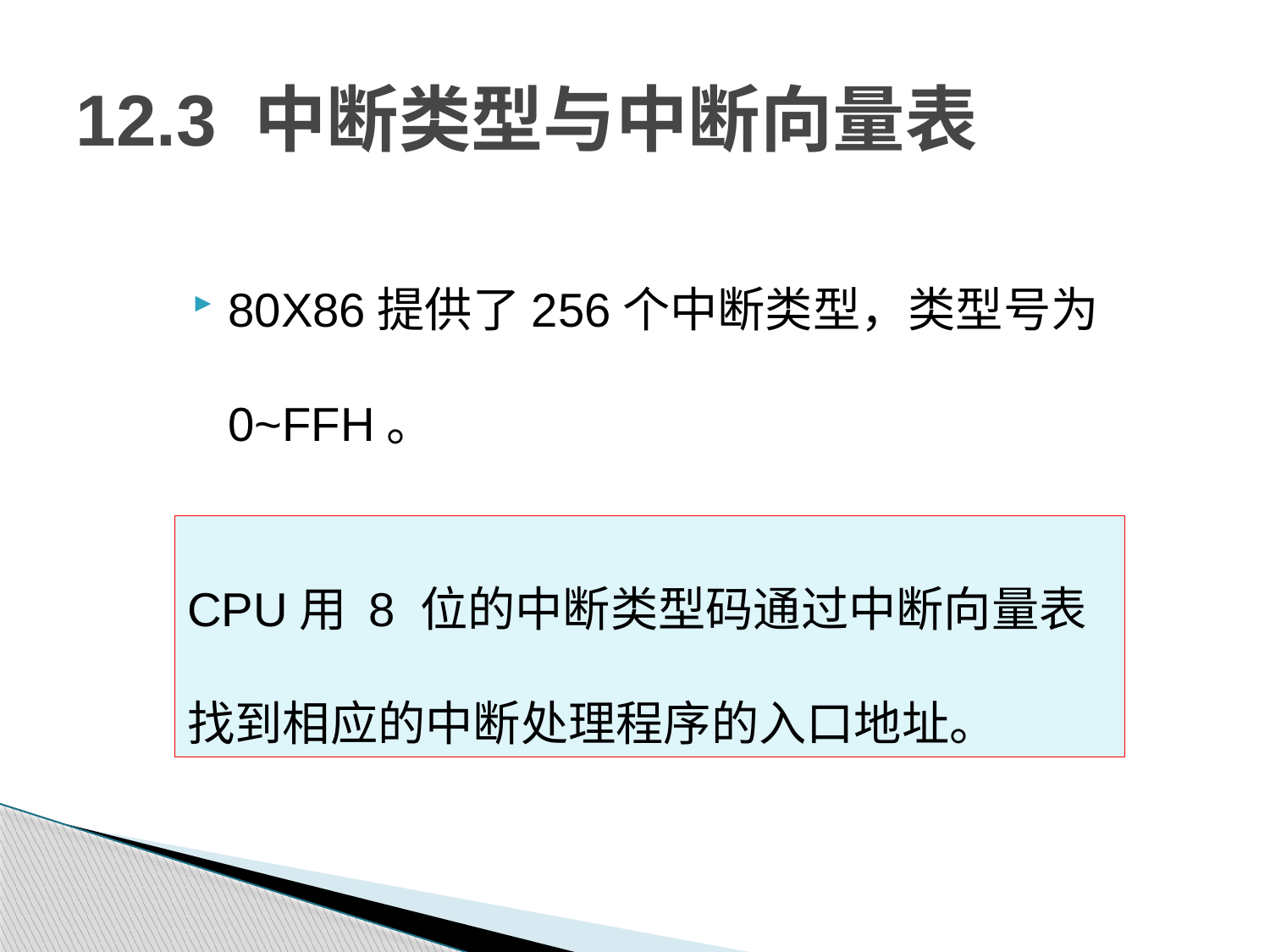

# 12.3 中断类型与中断向量表
80X86提供了256个中断类型，类型号为0~FFH。
CPU用 8 位的中断类型码通过中断向量表找到相应的中断处理程序的入口地址。